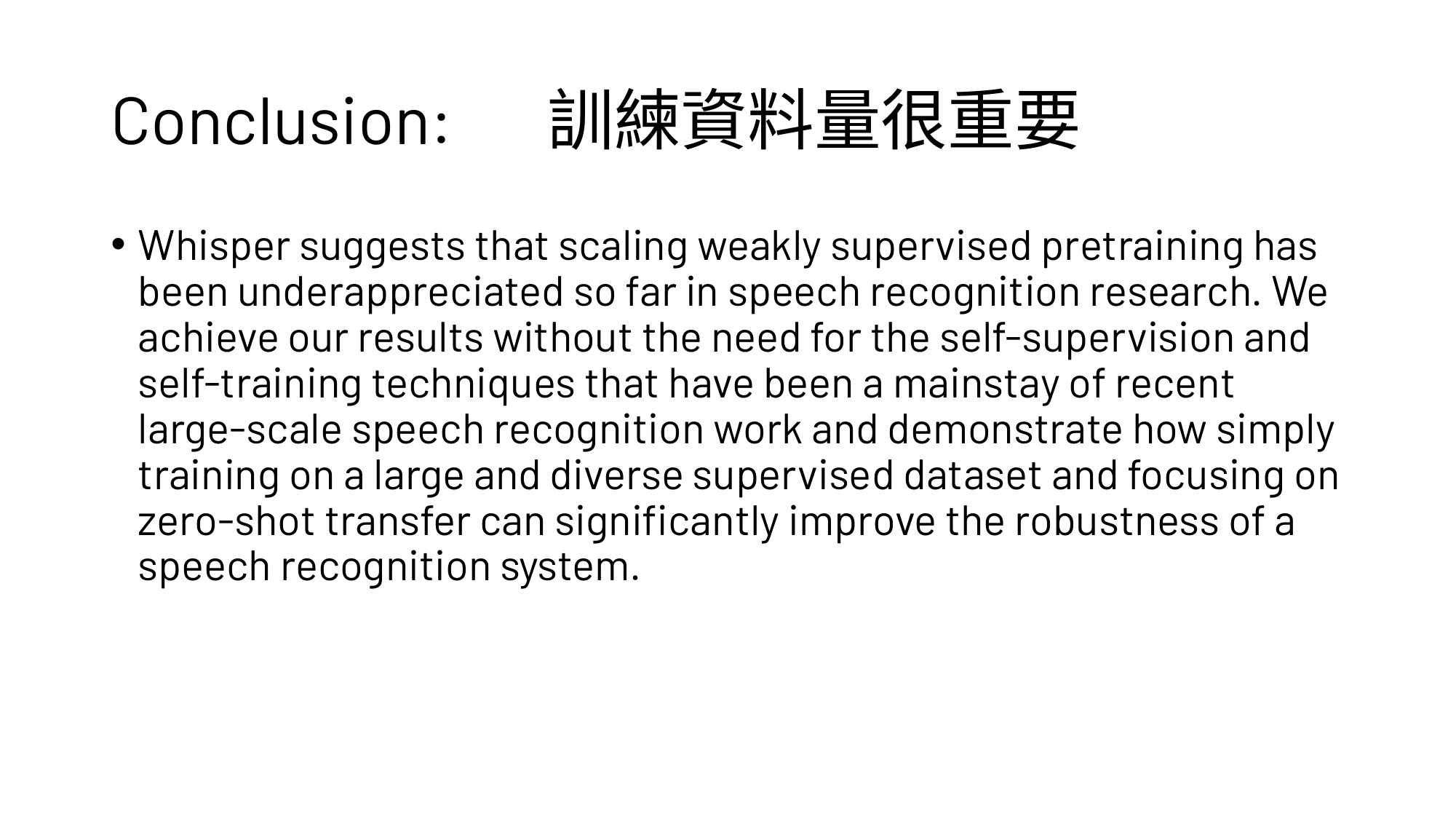

# Conclusion: 	訓練資料量很重要
Whisper suggests that scaling weakly supervised pretraining has been underappreciated so far in speech recognition research. We achieve our results without the need for the self-supervision and self-training techniques that have been a mainstay of recent large-scale speech recognition work and demonstrate how simply training on a large and diverse supervised dataset and focusing on zero-shot transfer can significantly improve the robustness of a speech recognition system.